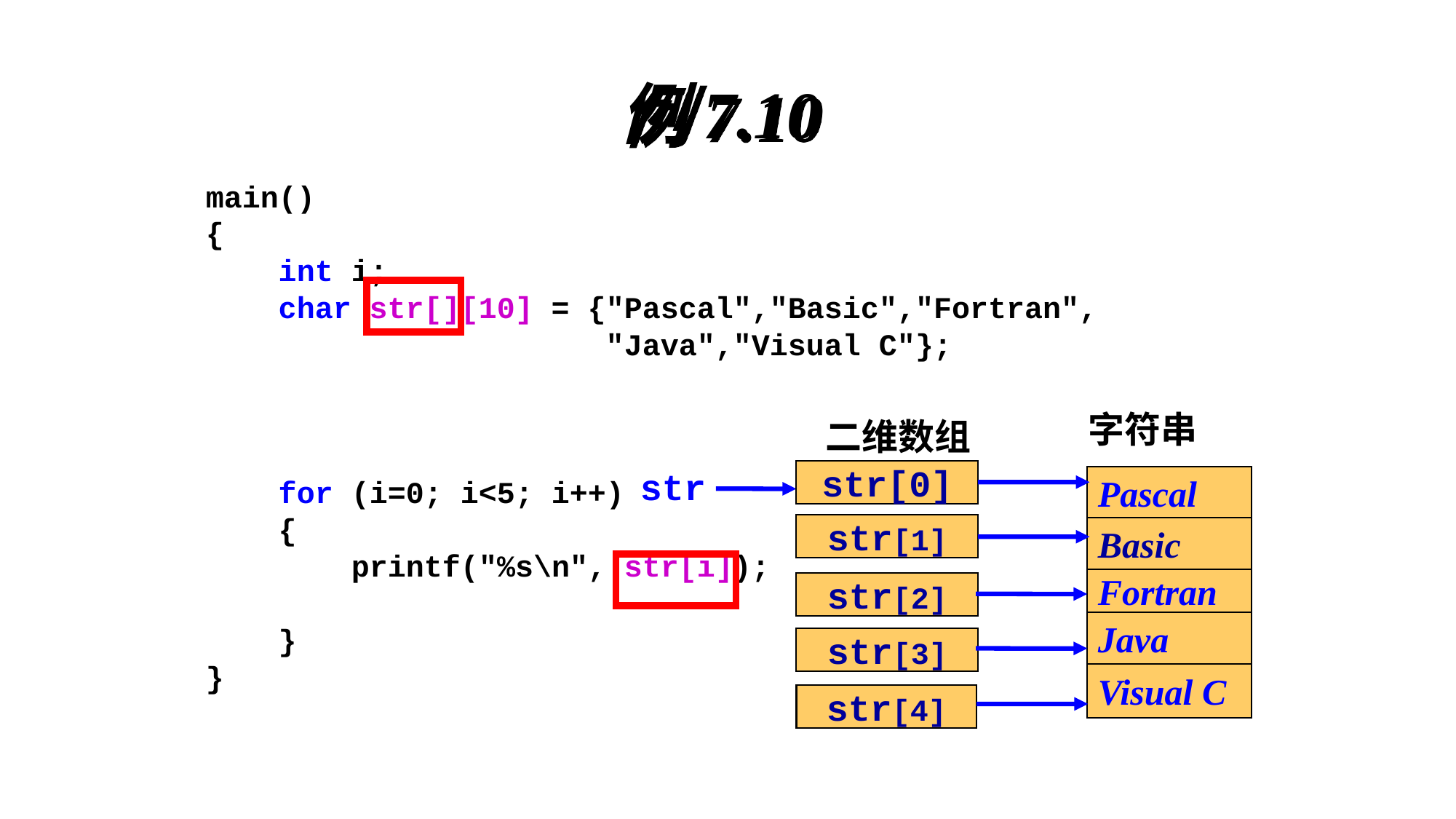

# 例7.10
main()
{
    int i;
    char str[][10] = {"Pascal","Basic","Fortran",
                      "Java","Visual C"};

    for (i=0; i<5; i++)
    {
        printf("%s\n", str[i]);

    }
}

字符串
二维数组
str[0]
Pascal

str[1]
Basic

Fortran
str[2]

Java
str[3]

Visual C
str[4]

str